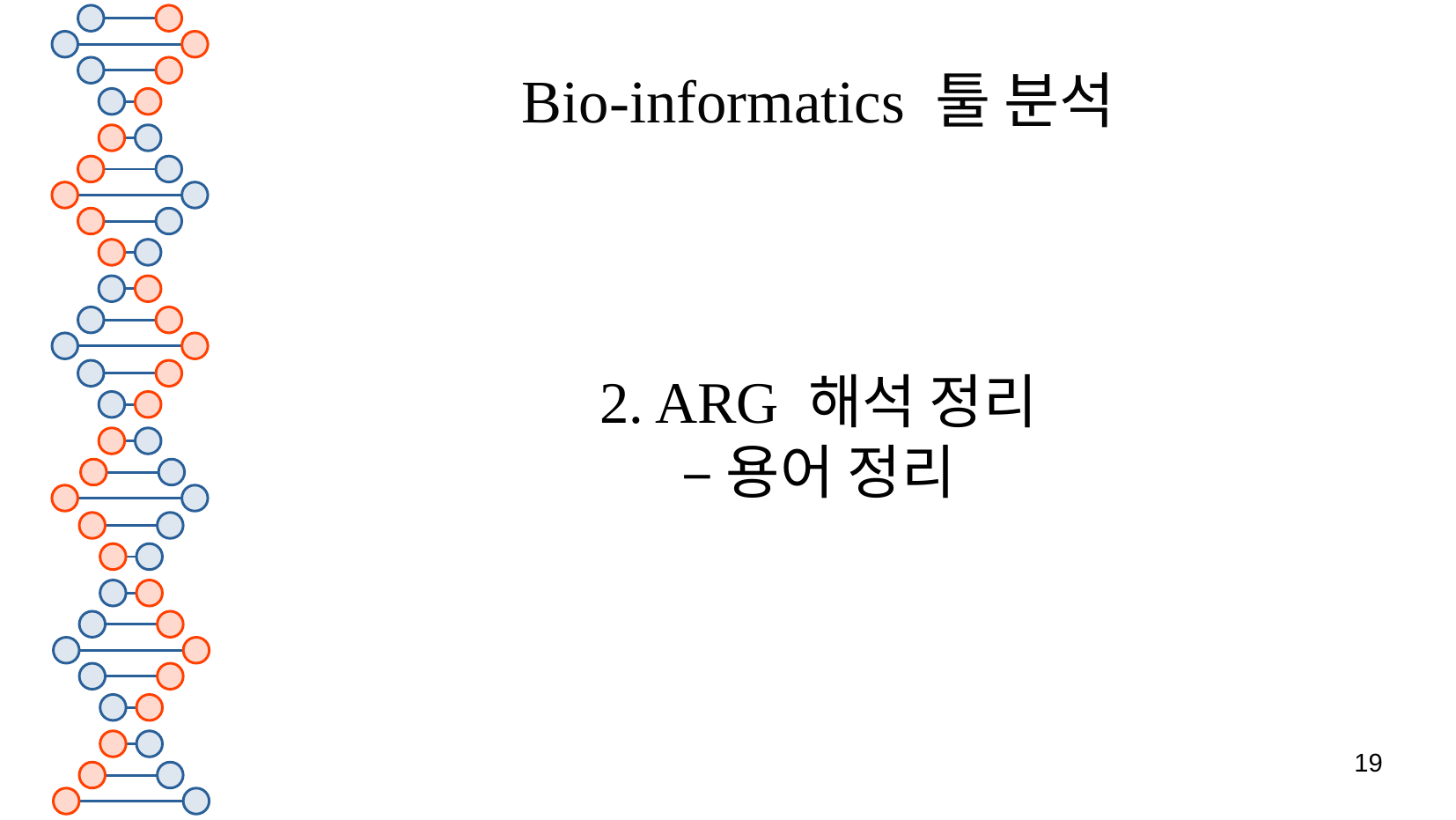

# Bio-informatics 툴 분석
2. ARG 해석 정리
– 용어 정리
19